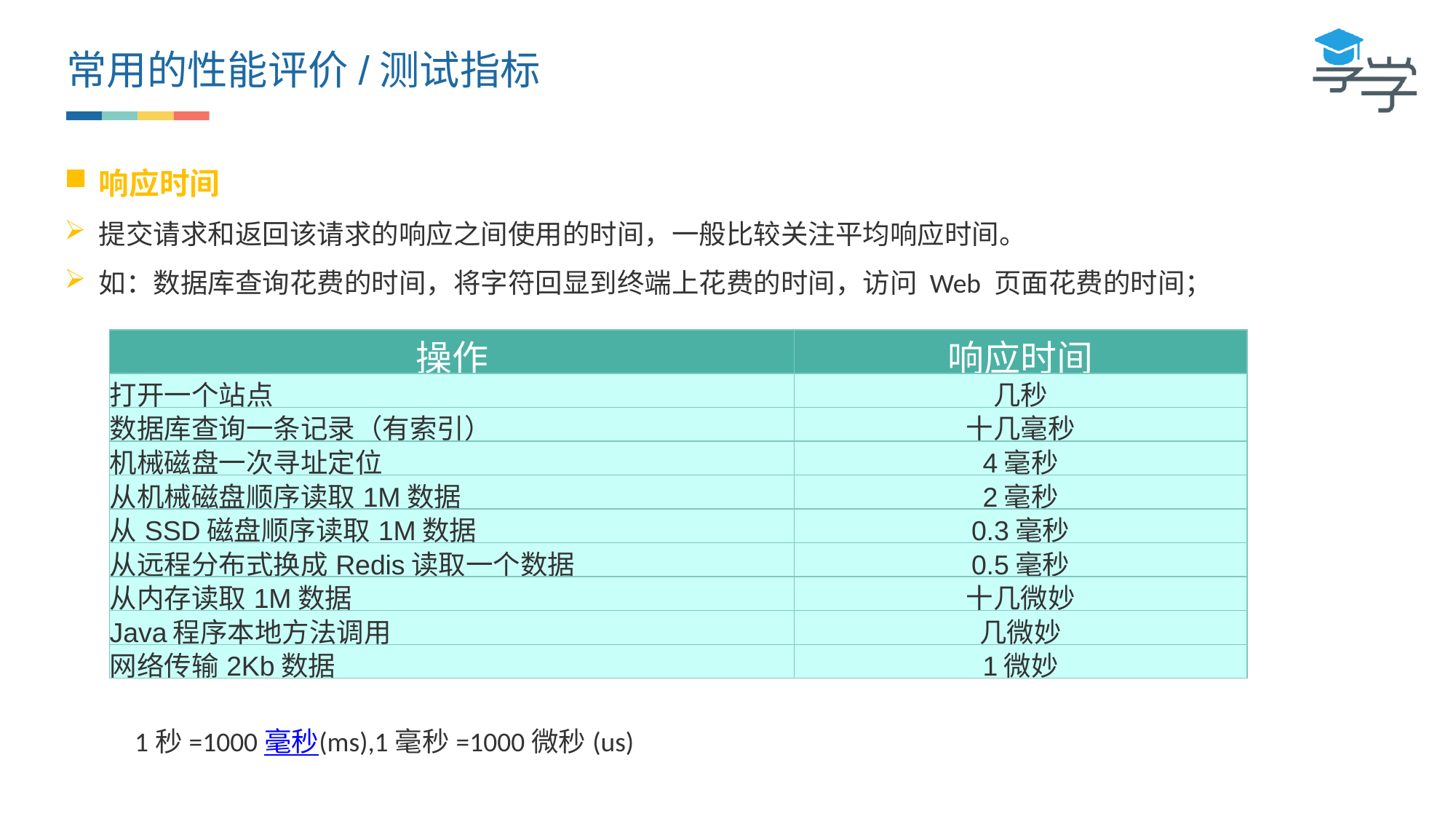

常用的性能评价/测试指标

响应时间
提交请求和返回该请求的响应之间使用的时间，一般比较关注平均响应时间。
如：数据库查询花费的时间，将字符回显到终端上花费的时间，访问 Web 页面花费的时间；
| 操作 | 响应时间 |
| --- | --- |
| 打开一个站点 | 几秒 |
| 数据库查询一条记录（有索引） | 十几毫秒 |
| 机械磁盘一次寻址定位 | 4毫秒 |
| 从机械磁盘顺序读取1M数据 | 2毫秒 |
| 从SSD磁盘顺序读取1M数据 | 0.3毫秒 |
| 从远程分布式换成Redis读取一个数据 | 0.5毫秒 |
| 从内存读取1M数据 | 十几微妙 |
| Java程序本地方法调用 | 几微妙 |
| 网络传输2Kb数据 | 1微妙 |
1秒=1000毫秒(ms),1毫秒=1000微秒(us)